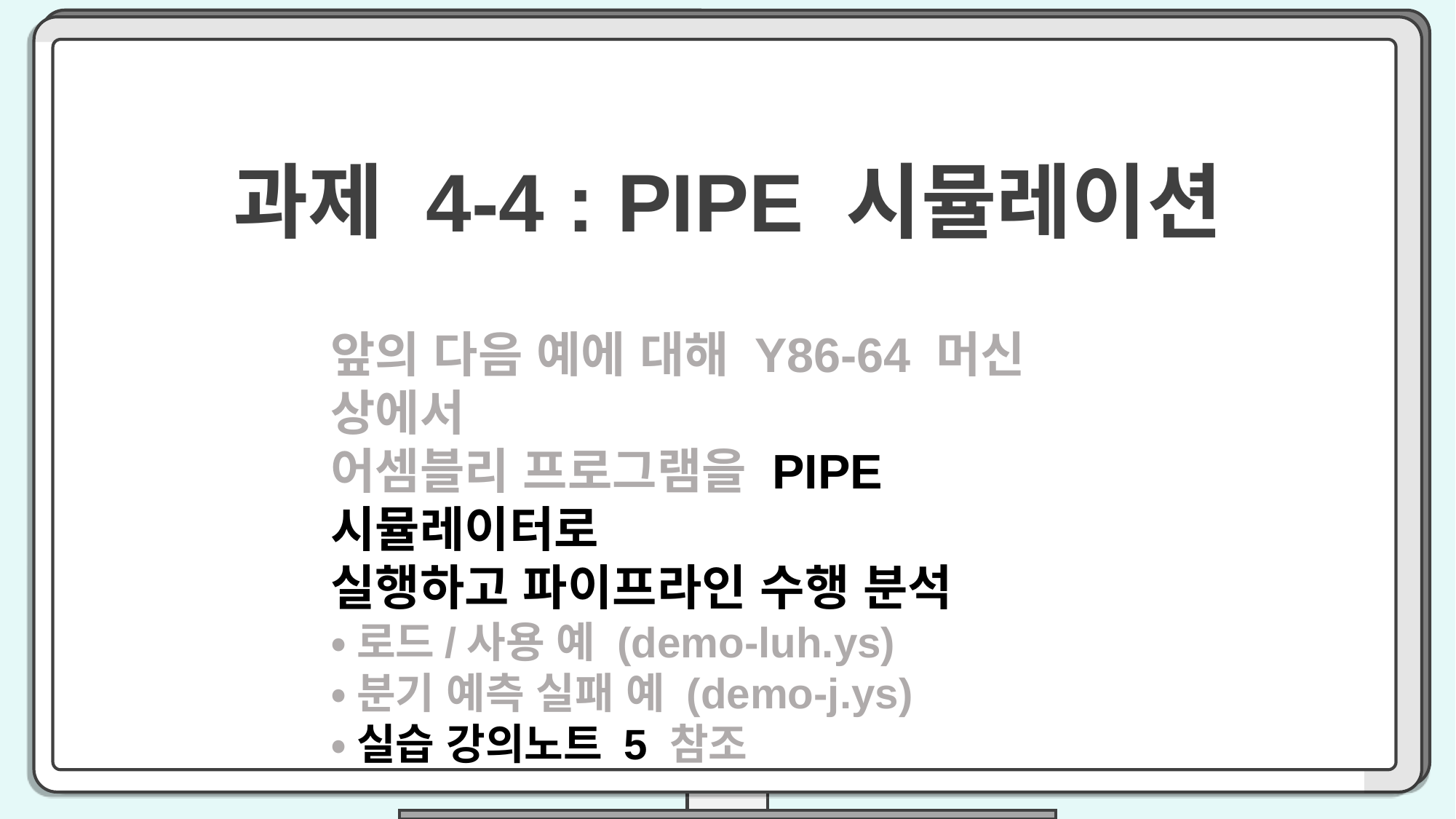

과제 4-4 : PIPE 시뮬레이션
앞의 다음 예에 대해 Y86-64 머신 상에서
어셈블리 프로그램을 PIPE 시뮬레이터로
실행하고 파이프라인 수행 분석
•로드/사용 예 (demo-luh.ys)
•분기 예측 실패 예 (demo-j.ys)
•실습 강의노트 5 참조